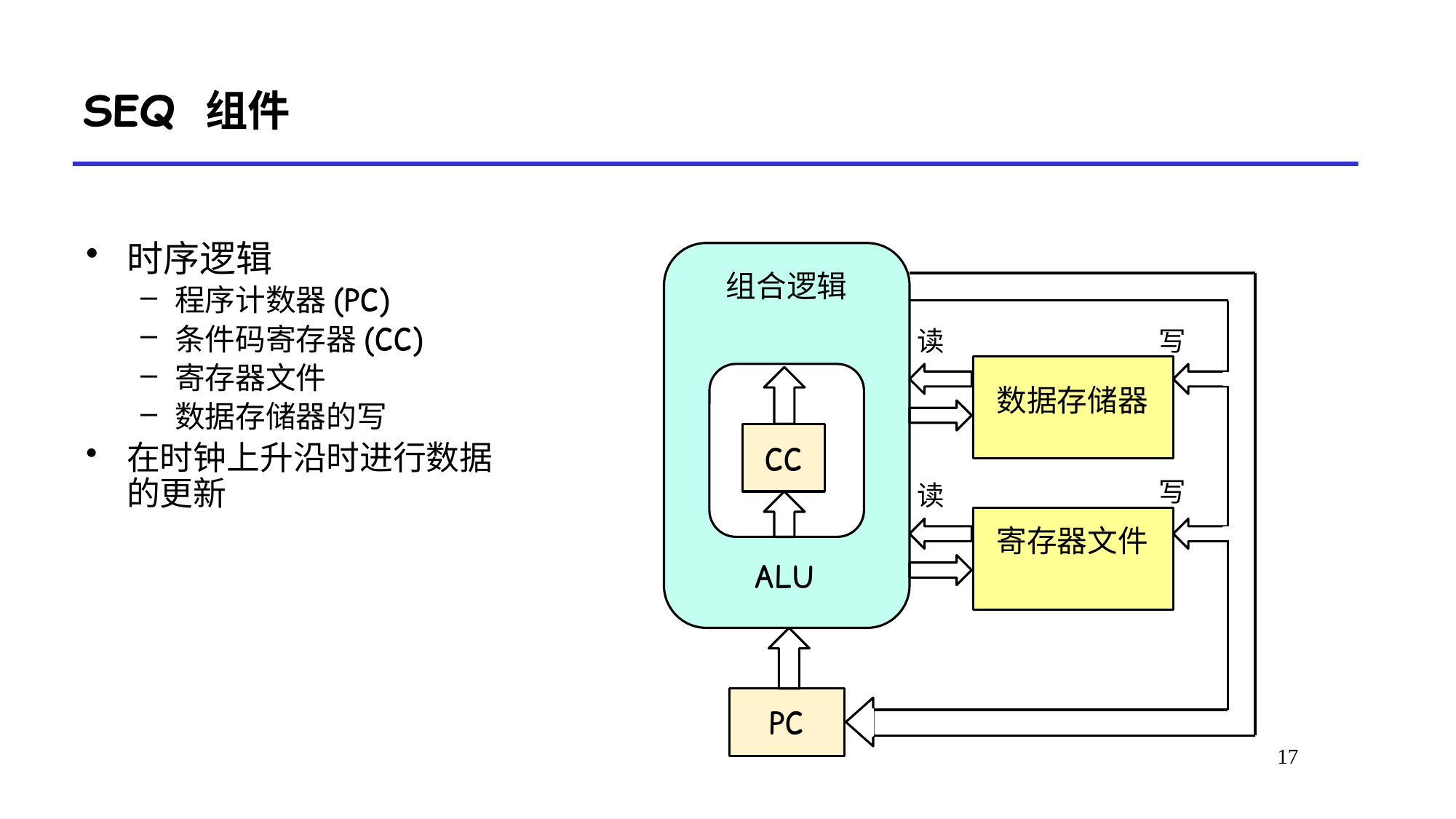

# SEQ 组件
时序逻辑
程序计数器(PC)
条件码寄存器(CC)
寄存器文件
数据存储器的写
在时钟上升沿时进行数据的更新

组合逻辑

ALU
读
写

数据存储器

CC
写
读

寄存器文件

PC
17